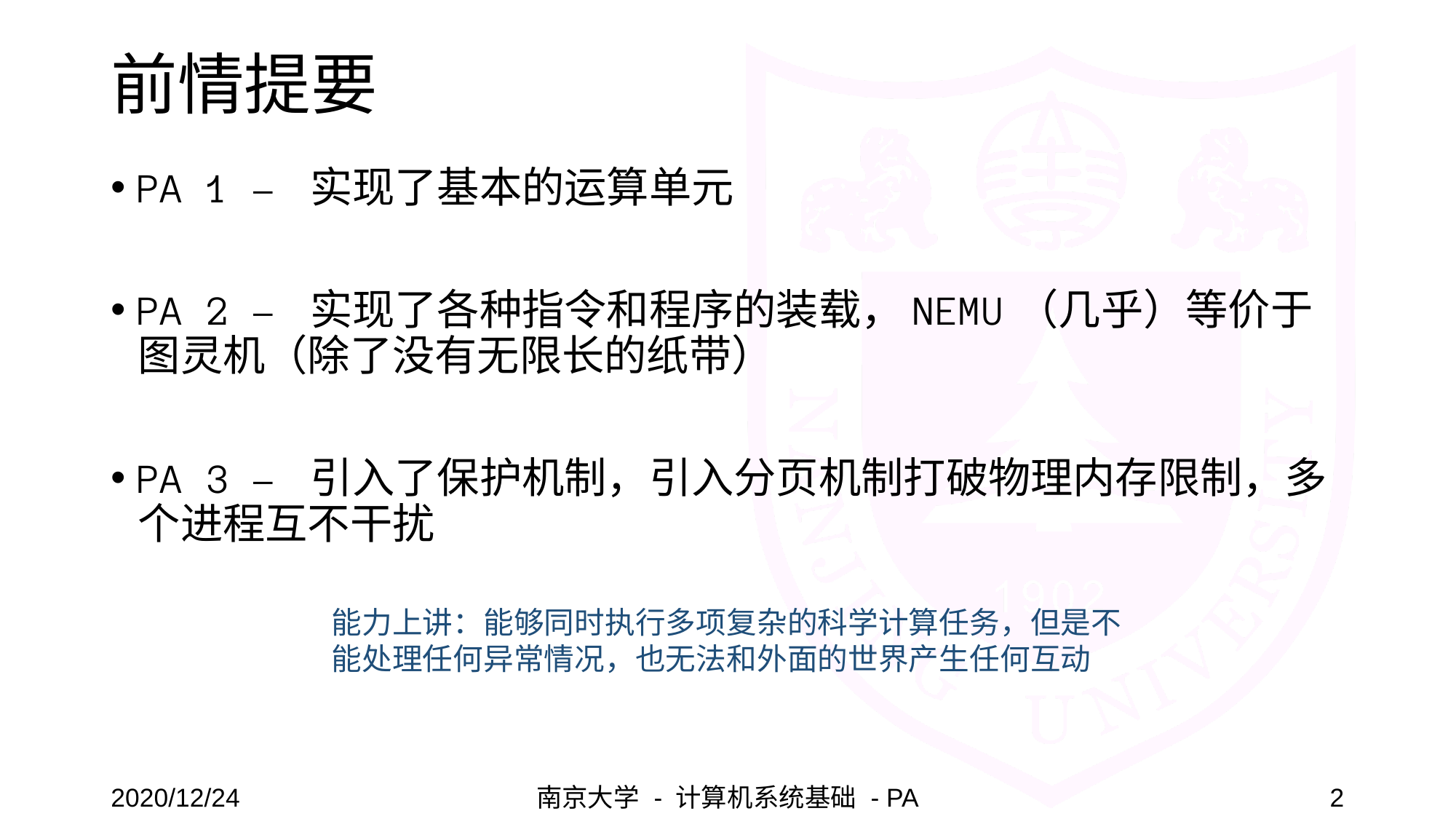

# 前情提要
PA 1 – 实现了基本的运算单元

PA 2 – 实现了各种指令和程序的装载，NEMU（几乎）等价于图灵机（除了没有无限长的纸带）

PA 3 – 引入了保护机制，引入分页机制打破物理内存限制，多个进程互不干扰
能力上讲：能够同时执行多项复杂的科学计算任务，但是不能处理任何异常情况，也无法和外面的世界产生任何互动
2020/12/24
南京大学 - 计算机系统基础 - PA
2